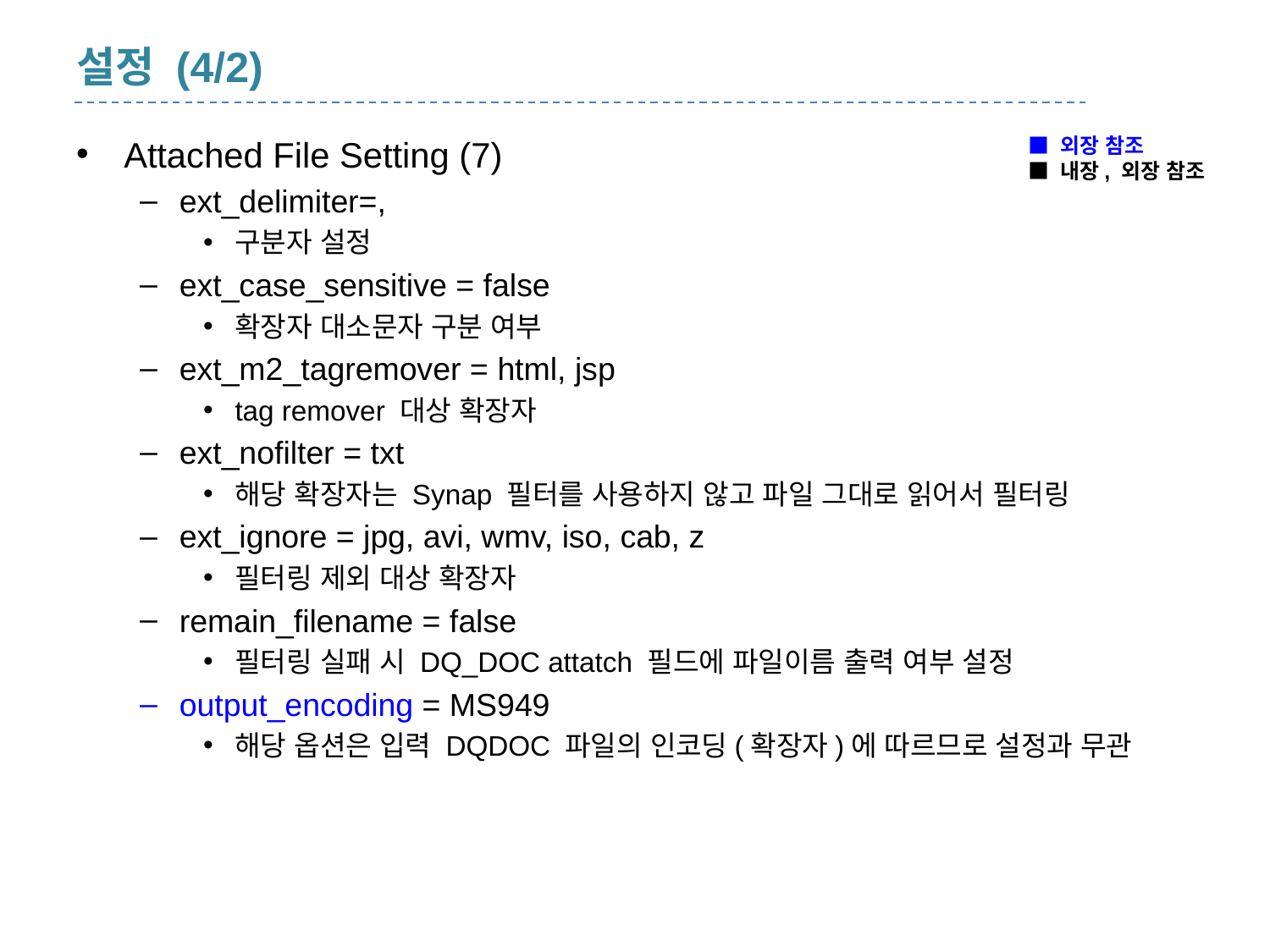

# 설정 (4/2)
Attached File Setting (7)
ext_delimiter=,
구분자 설정
ext_case_sensitive = false
확장자 대소문자 구분 여부
ext_m2_tagremover = html, jsp
tag remover 대상 확장자
ext_nofilter = txt
해당 확장자는 Synap 필터를 사용하지 않고 파일 그대로 읽어서 필터링
ext_ignore = jpg, avi, wmv, iso, cab, z
필터링 제외 대상 확장자
remain_filename = false
필터링 실패 시 DQ_DOC attatch 필드에 파일이름 출력 여부 설정
output_encoding = MS949
해당 옵션은 입력 DQDOC 파일의 인코딩(확장자)에 따르므로 설정과 무관
■ 외장 참조
■ 내장, 외장 참조